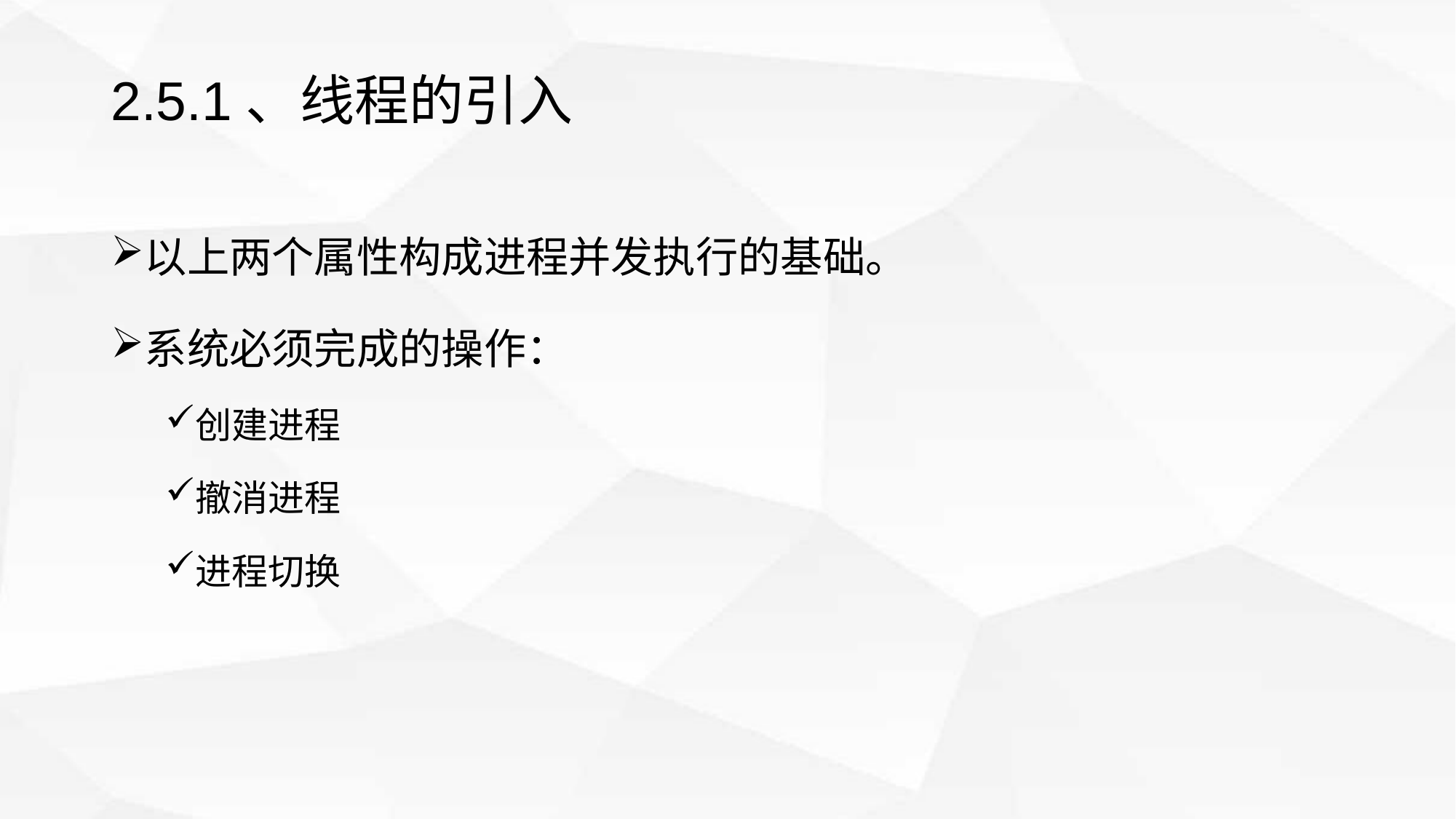

# 2.5.1、线程的引入
以上两个属性构成进程并发执行的基础。
系统必须完成的操作：
创建进程
撤消进程
进程切换